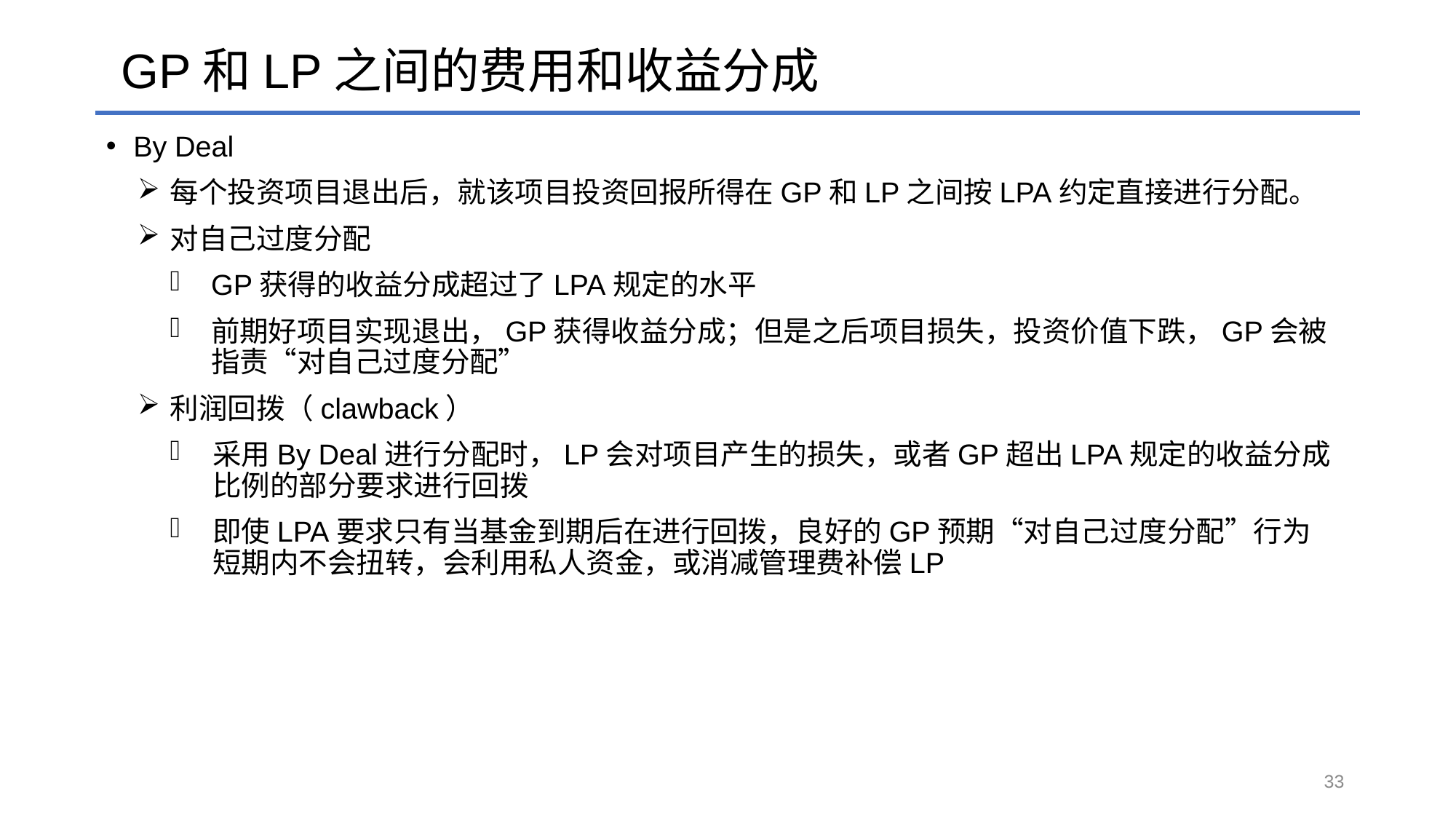

# GP和LP之间的费用和收益分成
By Deal
每个投资项目退出后，就该项目投资回报所得在GP和LP之间按LPA约定直接进行分配。
对自己过度分配
GP获得的收益分成超过了LPA规定的水平
前期好项目实现退出，GP获得收益分成；但是之后项目损失，投资价值下跌，GP会被指责“对自己过度分配”
利润回拨（clawback）
采用By Deal进行分配时，LP会对项目产生的损失，或者GP超出LPA规定的收益分成比例的部分要求进行回拨
即使LPA要求只有当基金到期后在进行回拨，良好的GP预期“对自己过度分配”行为短期内不会扭转，会利用私人资金，或消减管理费补偿LP
33